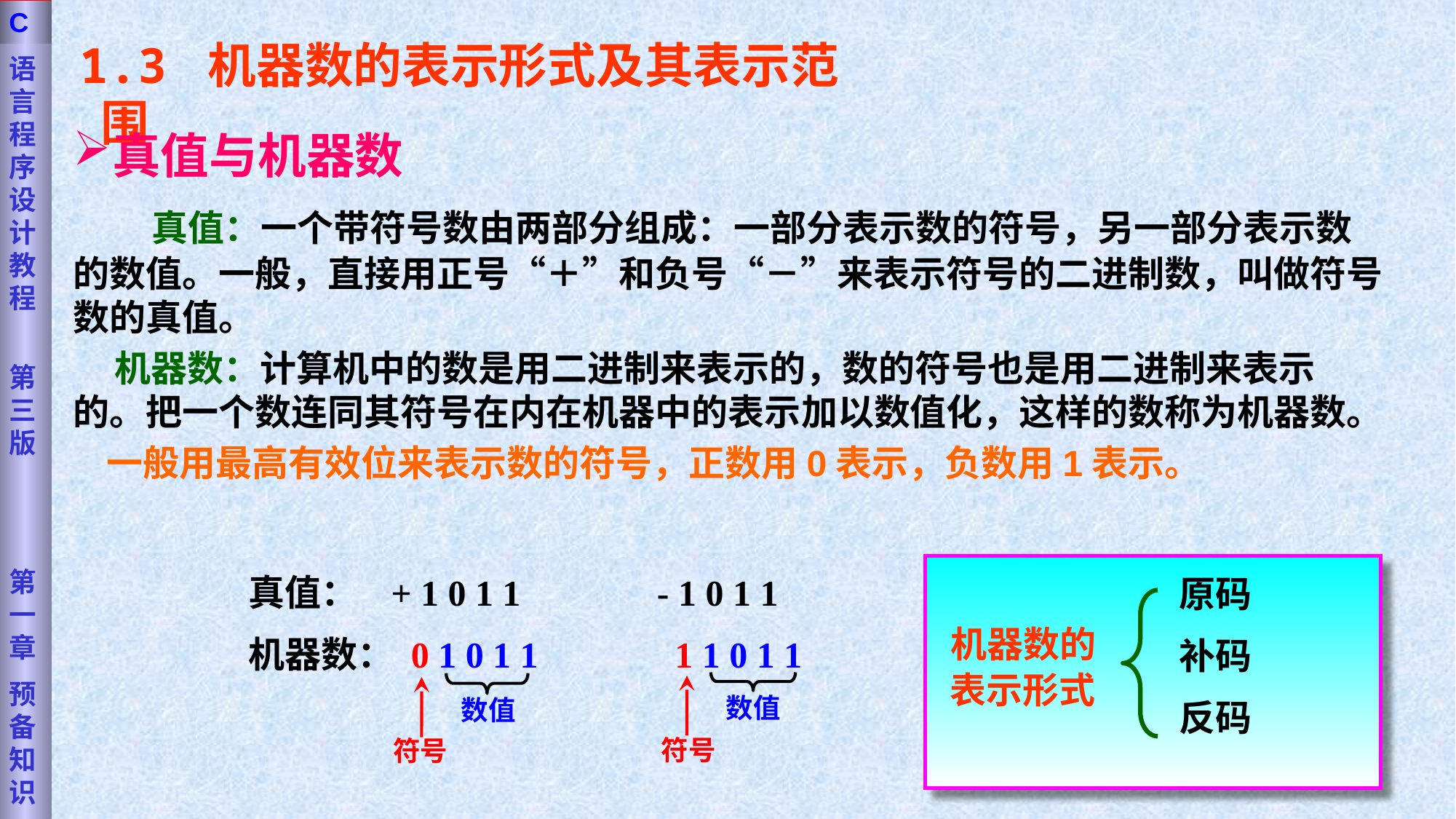

语言程序设计教程
第三版

第一章
预备知识
C
1.3 机器数的表示形式及其表示范围
真值与机器数
      真值：一个带符号数由两部分组成：一部分表示数的符号，另一部分表示数的数值。一般，直接用正号“＋”和负号“－”来表示符号的二进制数，叫做符号数的真值。
    机器数：计算机中的数是用二进制来表示的，数的符号也是用二进制来表示的。把一个数连同其符号在内在机器中的表示加以数值化，这样的数称为机器数。
   一般用最高有效位来表示数的符号，正数用0表示，负数用1表示。

原码
补码
反码

 机器数的表示形式
真值：   + 1 0 1 1               - 1 0 1 1
机器数： 0 1 0 1 1               1 1 0 1 1

数值
符号

数值
符号